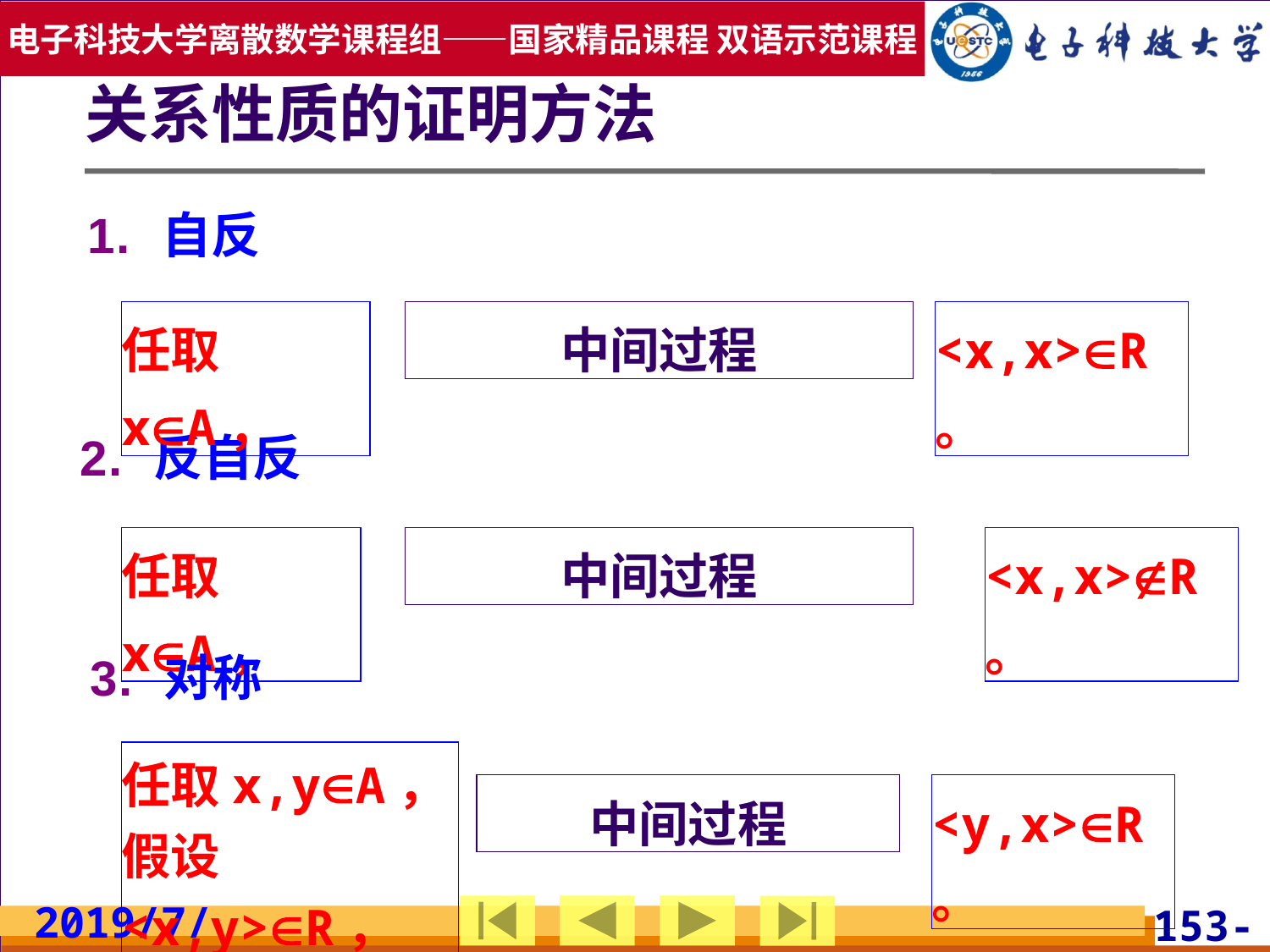

# 关系性质的证明方法
自反
任取x∈A，
中间过程
<x,x>∈R。
反自反
任取x∈A，
中间过程
<x,x>∉R。
对称
任取x,y∈A，
假设<x,y>∈R，
中间过程
<y,x>∈R。
2019/7/3